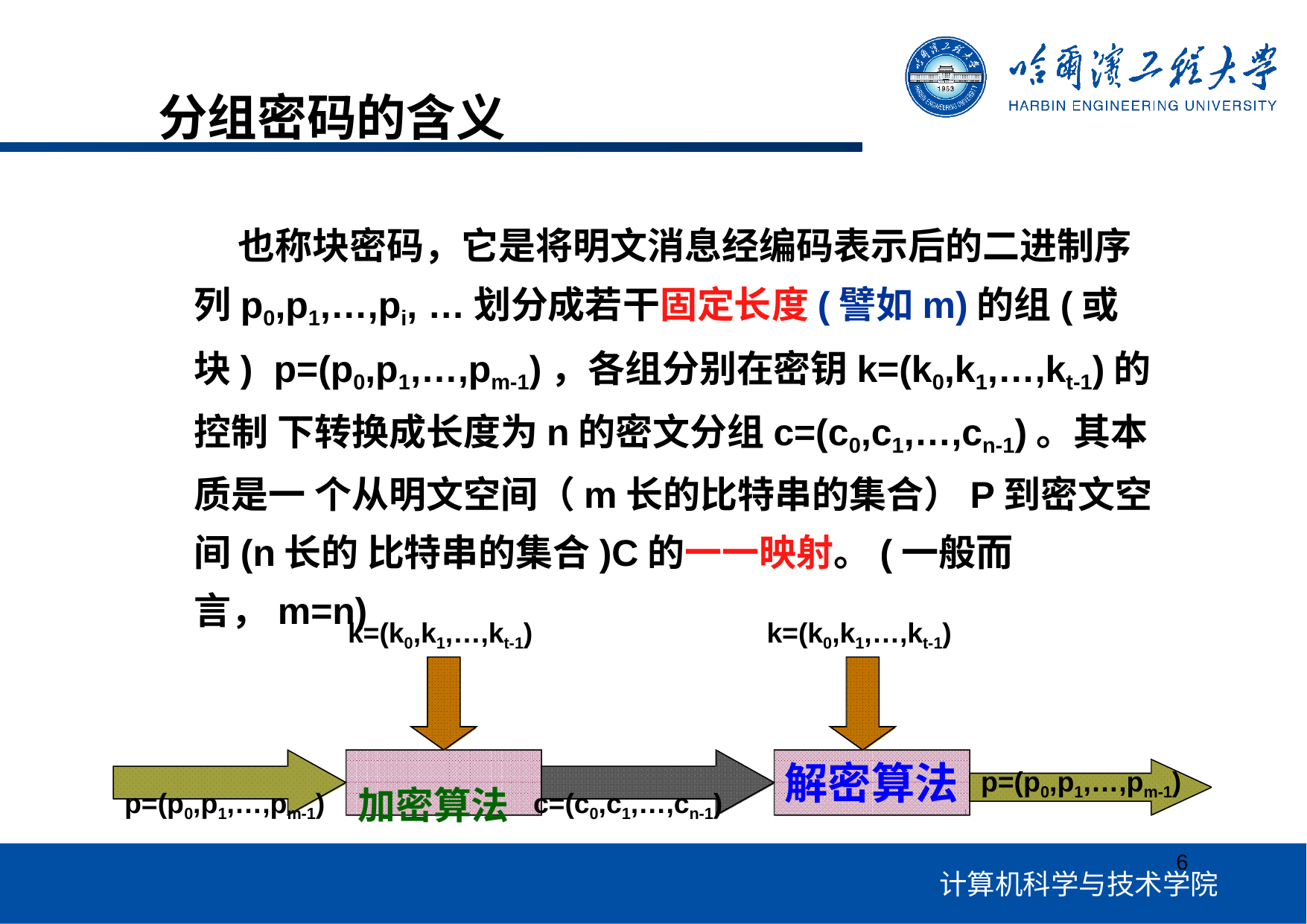

# 分组密码的含义
也称块密码，它是将明文消息经编码表示后的二进制序 列p0,p1,…,pi, …划分成若干固定长度(譬如m)的组(或块)  p=(p0,p1,…,pm-1)，各组分别在密钥k=(k0,k1,…,kt-1)的控制 下转换成长度为n的密文分组c=(c0,c1,…,cn-1)。其本质是一 个从明文空间（m长的比特串的集合）P到密文空间(n长的 比特串的集合)C的一一映射。(一般而言，m=n)
k=(k0,k1,…,kt-1)
k=(k0,k1,…,kt-1)

p=(p0,p1,…,pm-1)	加密算法 c=(c0,c1,…,cn-1)

解密算法

p=(p0,p1,…,pm-1)
6